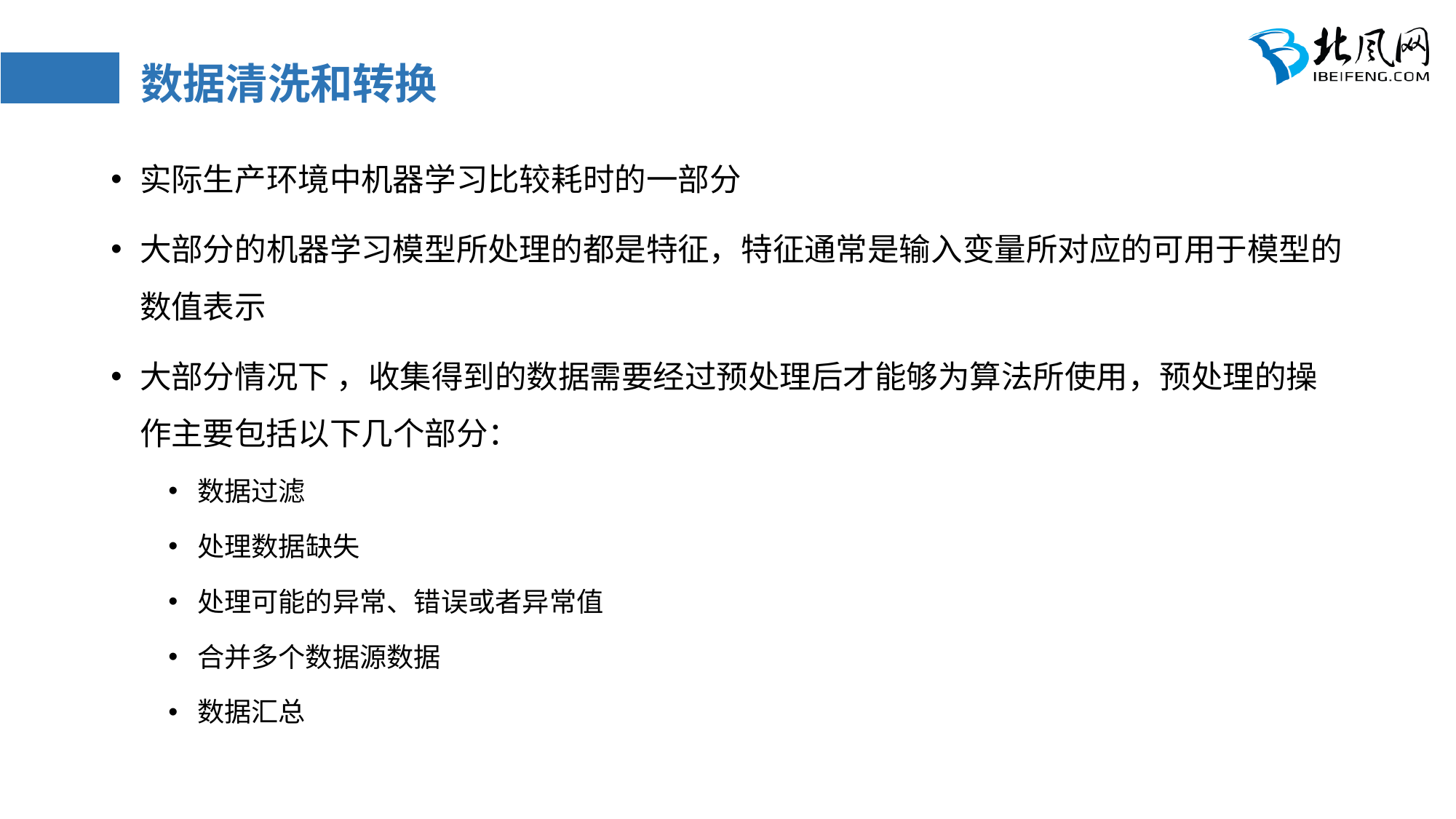

# 数据清洗和转换
实际生产环境中机器学习比较耗时的一部分
大部分的机器学习模型所处理的都是特征，特征通常是输入变量所对应的可用于模型的数值表示
大部分情况下 ，收集得到的数据需要经过预处理后才能够为算法所使用，预处理的操作主要包括以下几个部分：
数据过滤
处理数据缺失
处理可能的异常、错误或者异常值
合并多个数据源数据
数据汇总